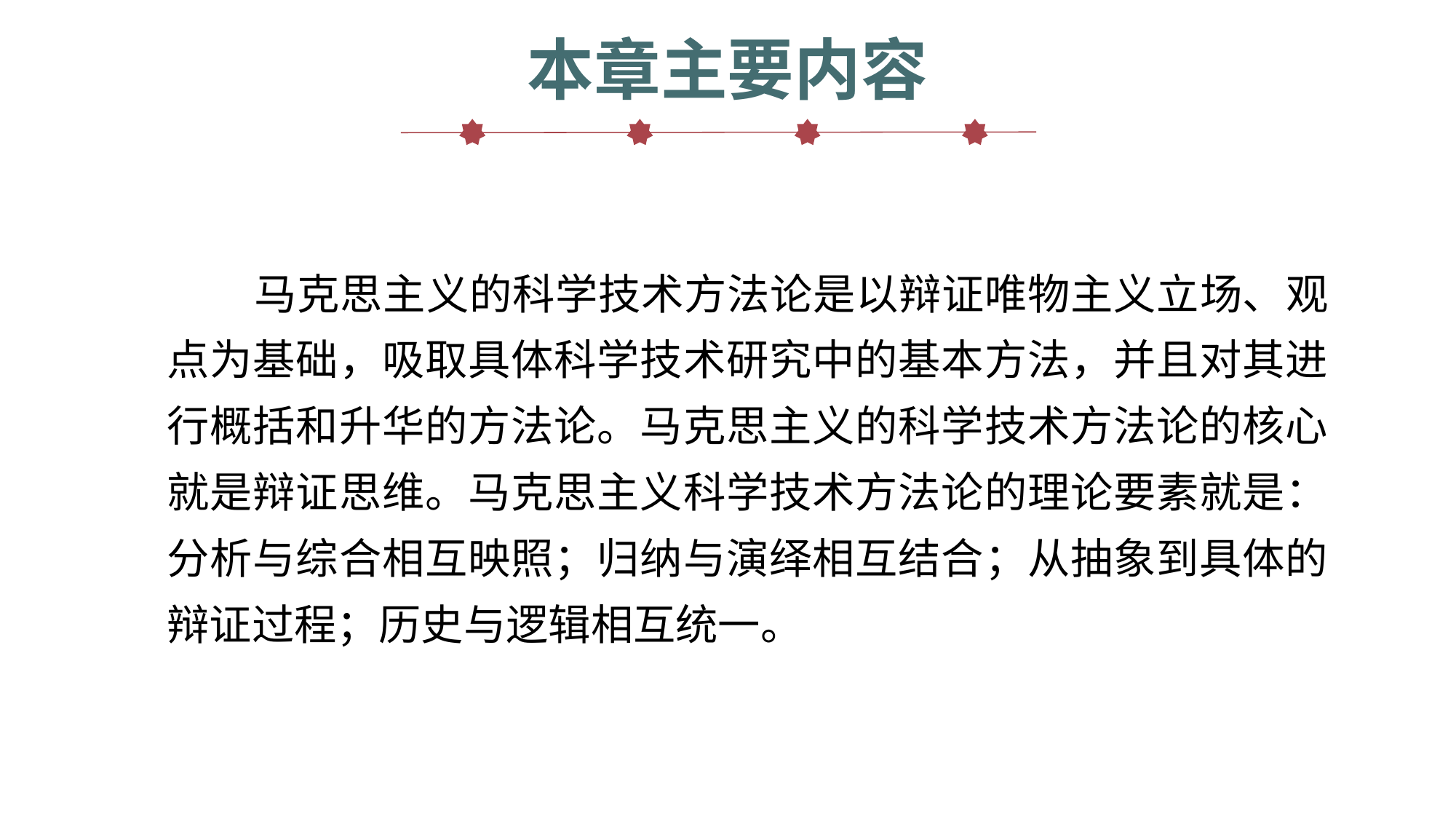

本章主要内容
马克思主义的科学技术方法论是以辩证唯物主义立场、观点为基础，吸取具体科学技术研究中的基本方法，并且对其进行概括和升华的方法论。马克思主义的科学技术方法论的核心就是辩证思维。马克思主义科学技术方法论的理论要素就是：分析与综合相互映照；归纳与演绎相互结合；从抽象到具体的辩证过程；历史与逻辑相互统一。